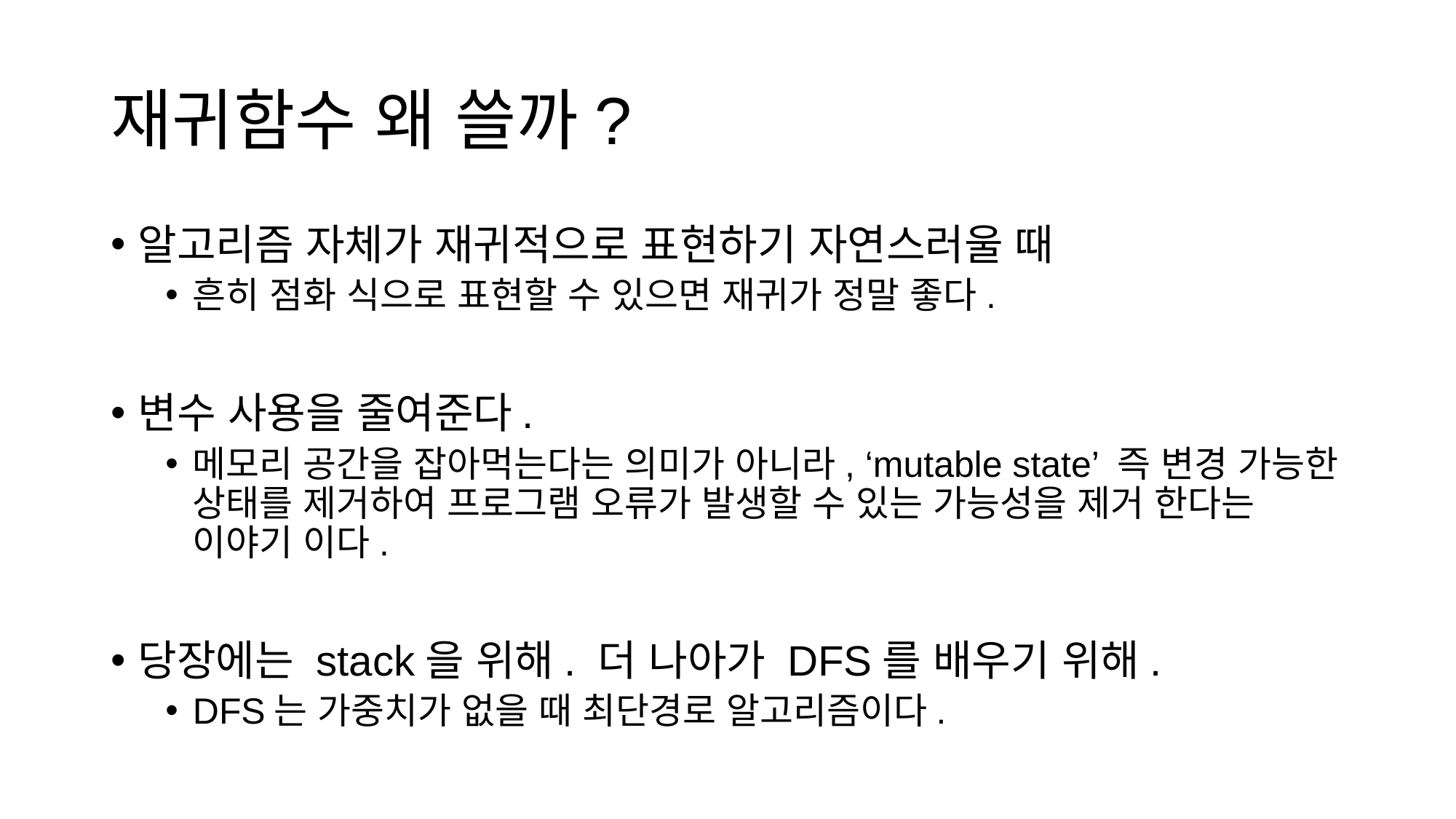

# 재귀함수 왜 쓸까?
알고리즘 자체가 재귀적으로 표현하기 자연스러울 때
흔히 점화 식으로 표현할 수 있으면 재귀가 정말 좋다.

변수 사용을 줄여준다.
메모리 공간을 잡아먹는다는 의미가 아니라, ‘mutable state’ 즉 변경 가능한 상태를 제거하여 프로그램 오류가 발생할 수 있는 가능성을 제거 한다는 이야기 이다.

당장에는 stack을 위해. 더 나아가 DFS를 배우기 위해.
DFS는 가중치가 없을 때 최단경로 알고리즘이다.